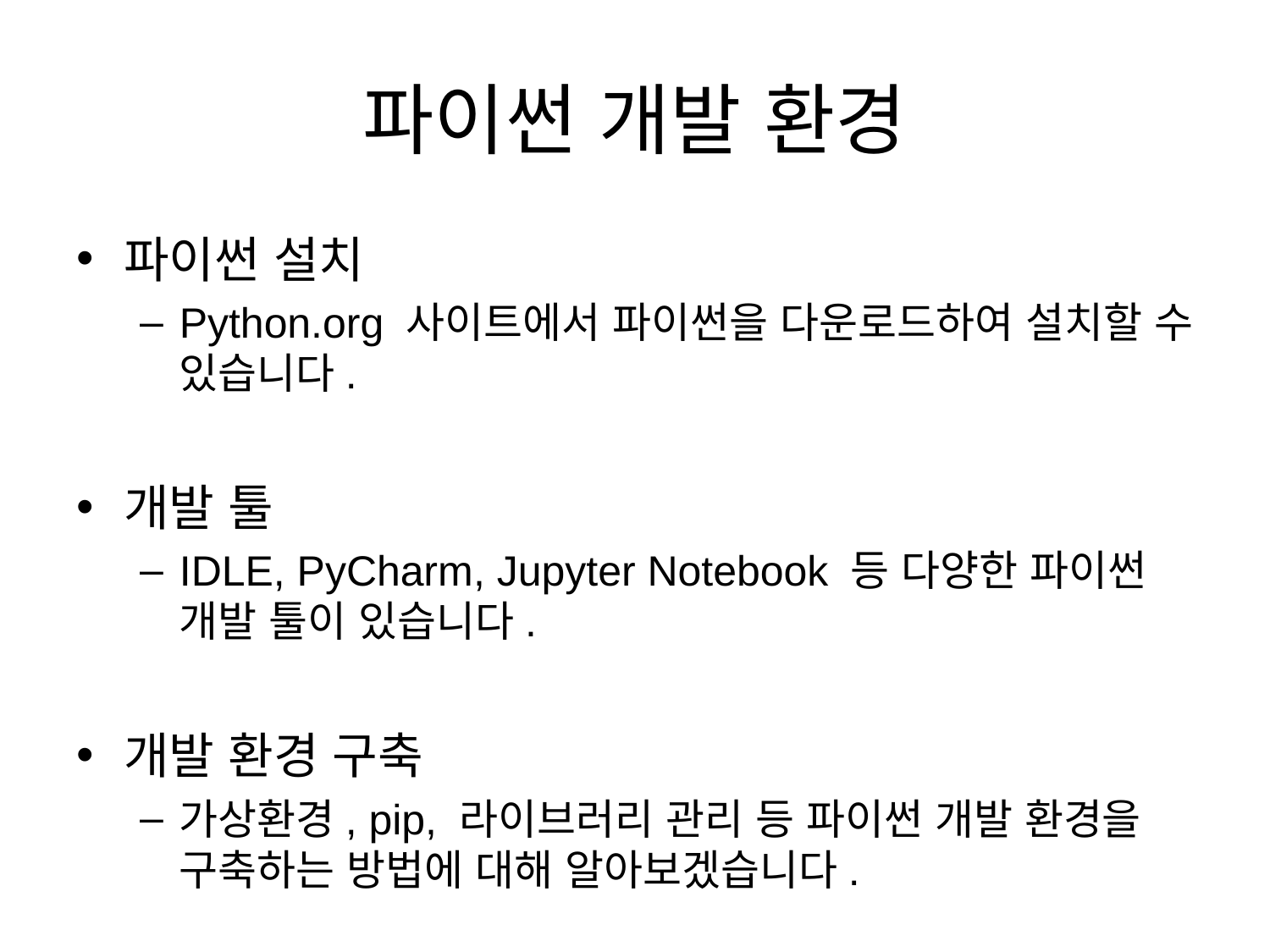

# 파이썬 개발 환경
파이썬 설치
Python.org 사이트에서 파이썬을 다운로드하여 설치할 수 있습니다.

개발 툴
IDLE, PyCharm, Jupyter Notebook 등 다양한 파이썬 개발 툴이 있습니다.

개발 환경 구축
가상환경, pip, 라이브러리 관리 등 파이썬 개발 환경을 구축하는 방법에 대해 알아보겠습니다.